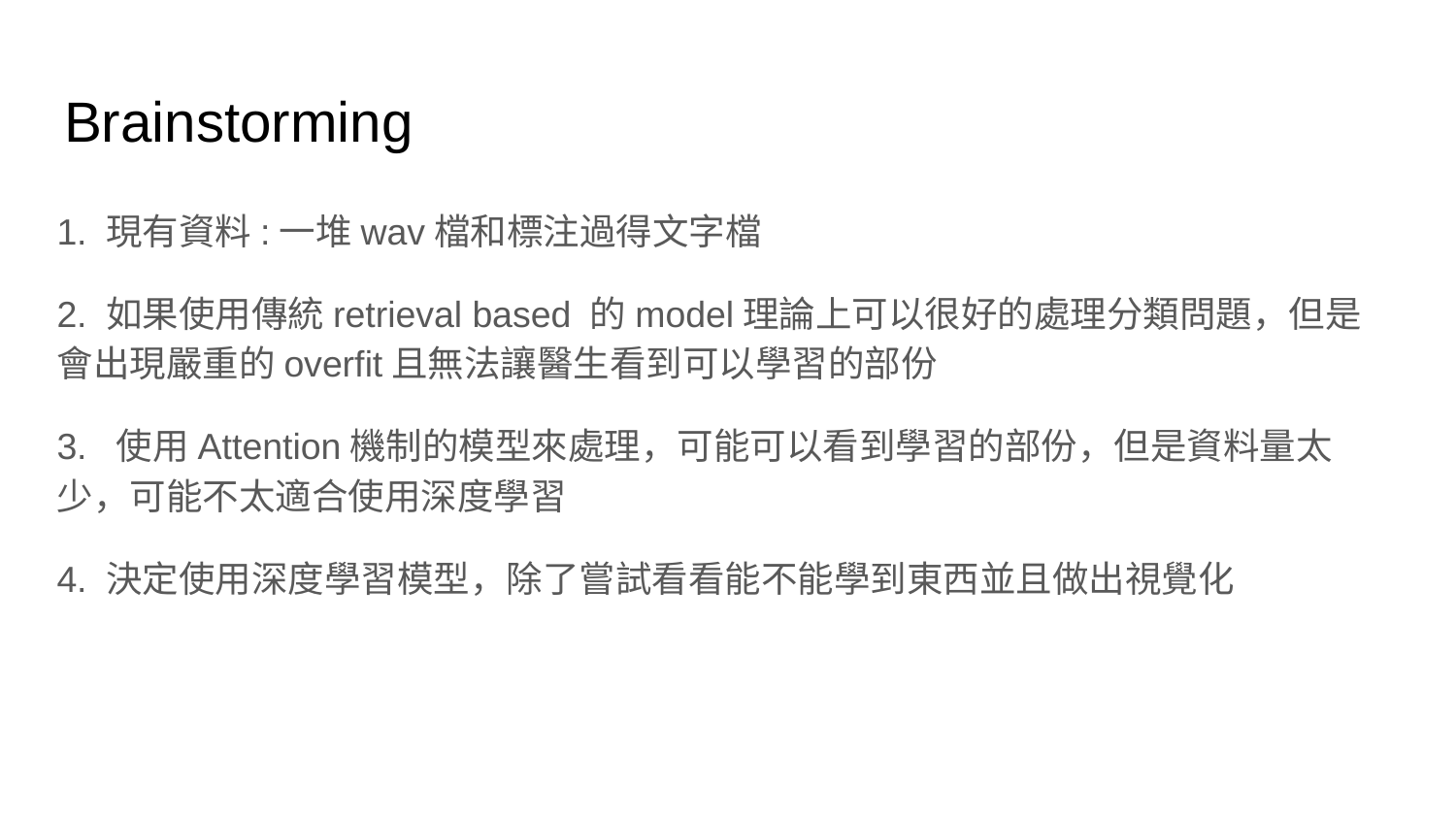

# Brainstorming
1. 現有資料:一堆wav檔和標注過得文字檔
2. 如果使用傳統retrieval based 的model理論上可以很好的處理分類問題，但是會出現嚴重的overfit且無法讓醫生看到可以學習的部份
3.  使用Attention機制的模型來處理，可能可以看到學習的部份，但是資料量太少，可能不太適合使用深度學習
4. 決定使用深度學習模型，除了嘗試看看能不能學到東西並且做出視覺化